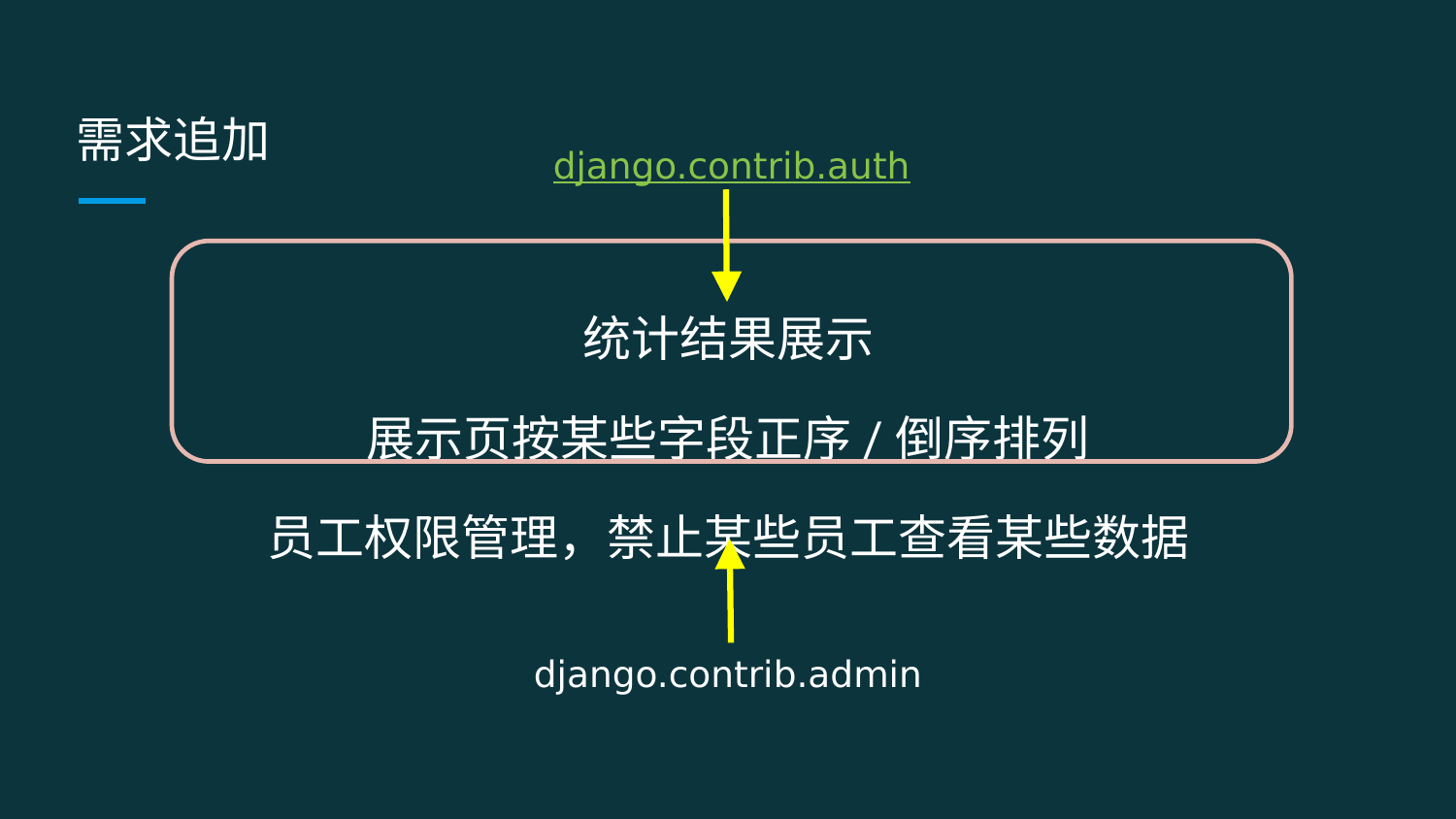

# 需求追加
django.contrib.auth
统计结果展示
展示页按某些字段正序/倒序排列
员工权限管理，禁止某些员工查看某些数据

django.contrib.admin